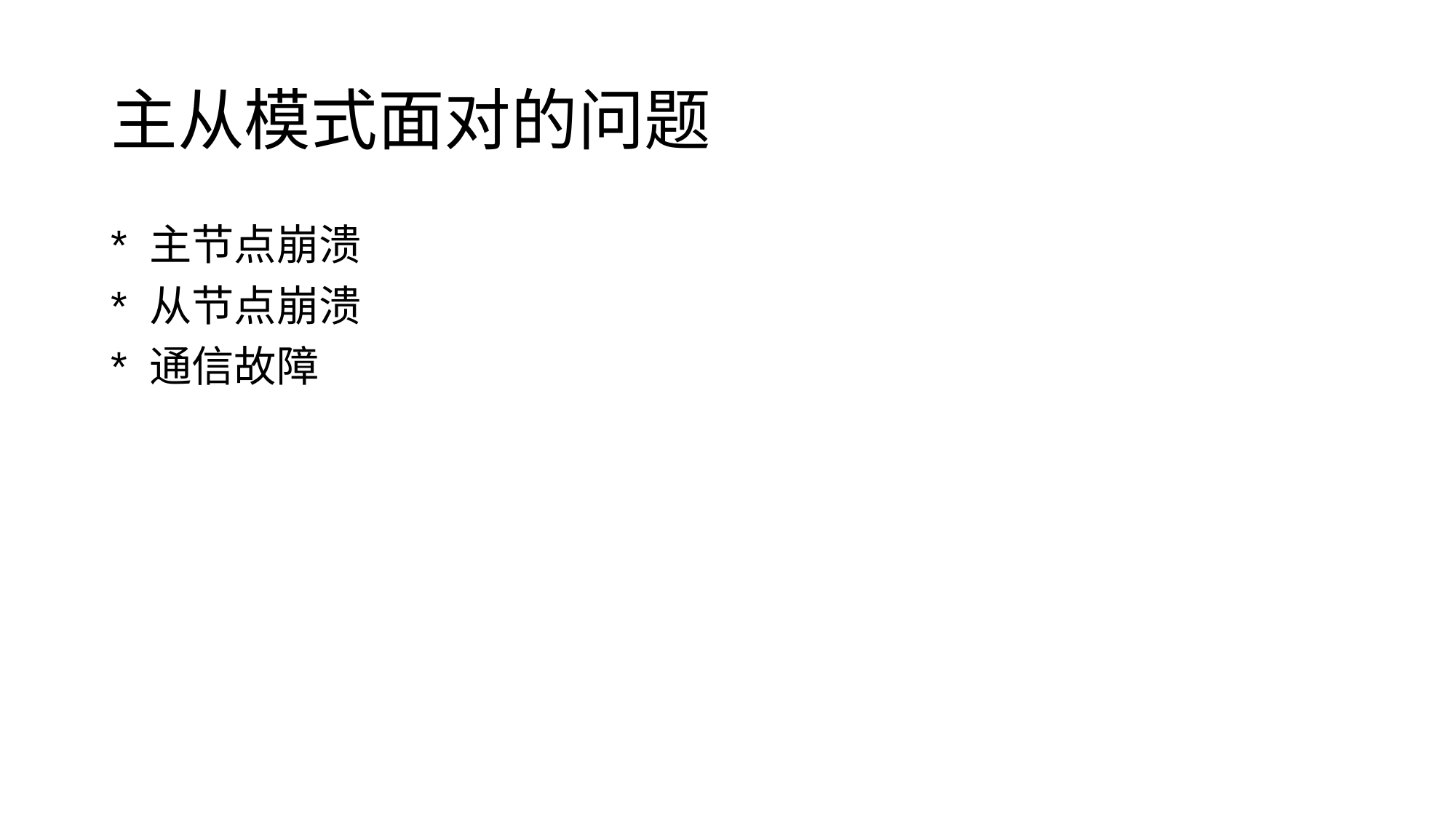

# 主从模式面对的问题
* 主节点崩溃
* 从节点崩溃
* 通信故障